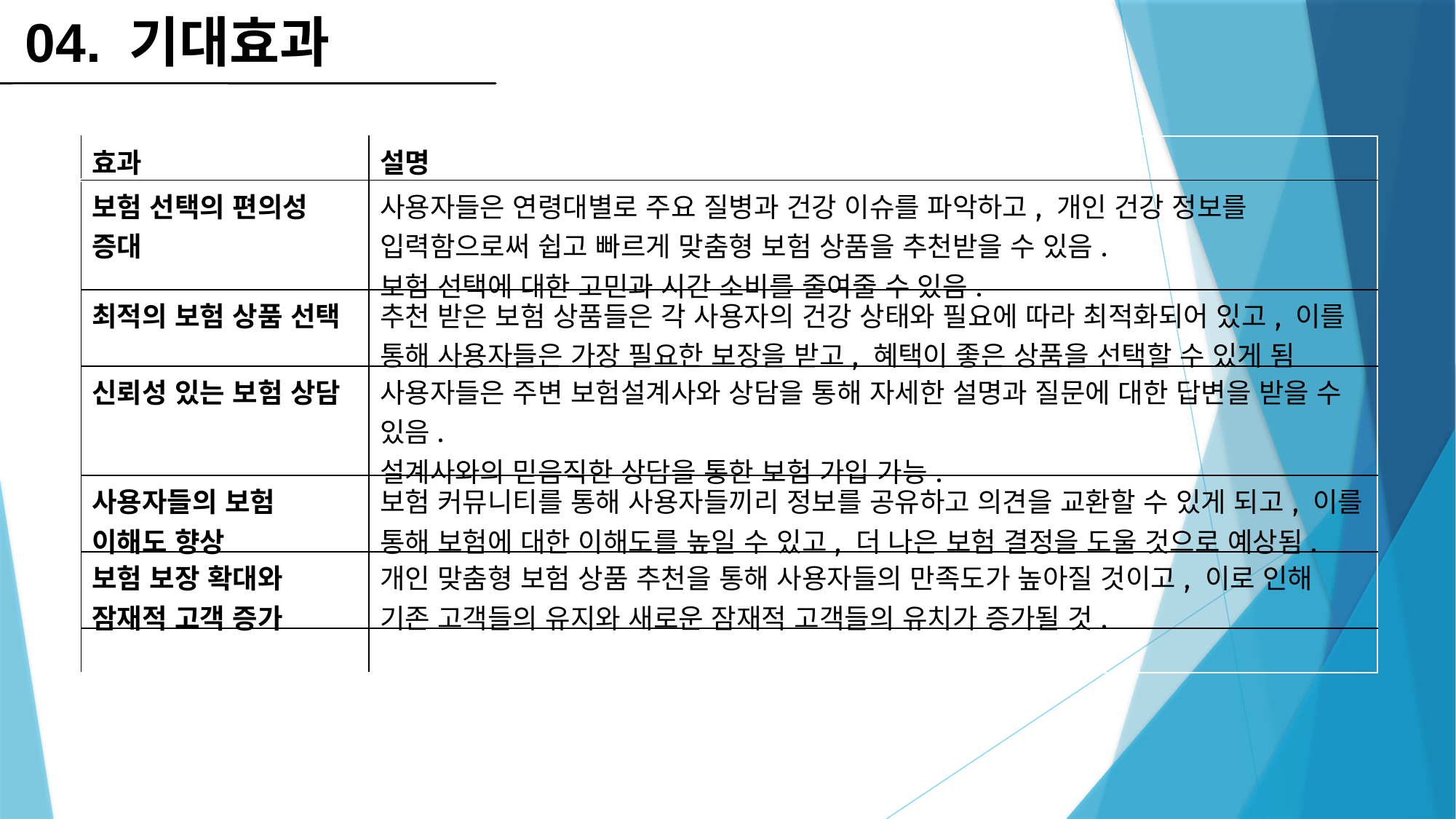

04. 기대효과

|  | 효과 | 설명 |
| --- | --- | --- |
|  | 보험 선택의 편의성 증대 | 사용자들은 연령대별로 주요 질병과 건강 이슈를 파악하고, 개인 건강 정보를 입력함으로써 쉽고 빠르게 맞춤형 보험 상품을 추천받을 수 있음. 보험 선택에 대한 고민과 시간 소비를 줄여줄 수 있음. |
|  | 최적의 보험 상품 선택 | 추천 받은 보험 상품들은 각 사용자의 건강 상태와 필요에 따라 최적화되어 있고, 이를 통해 사용자들은 가장 필요한 보장을 받고, 혜택이 좋은 상품을 선택할 수 있게 됨 |
|  | 신뢰성 있는 보험 상담 | 사용자들은 주변 보험설계사와 상담을 통해 자세한 설명과 질문에 대한 답변을 받을 수 있음. 설계사와의 믿음직한 상담을 통한 보험 가입 가능. |
|  | 사용자들의 보험 이해도 향상 | 보험 커뮤니티를 통해 사용자들끼리 정보를 공유하고 의견을 교환할 수 있게 되고, 이를 통해 보험에 대한 이해도를 높일 수 있고, 더 나은 보험 결정을 도울 것으로 예상됨. |
|  | 보험 보장 확대와 잠재적 고객 증가 | 개인 맞춤형 보험 상품 추천을 통해 사용자들의 만족도가 높아질 것이고, 이로 인해 기존 고객들의 유지와 새로운 잠재적 고객들의 유치가 증가될 것. |
|  |  |  |